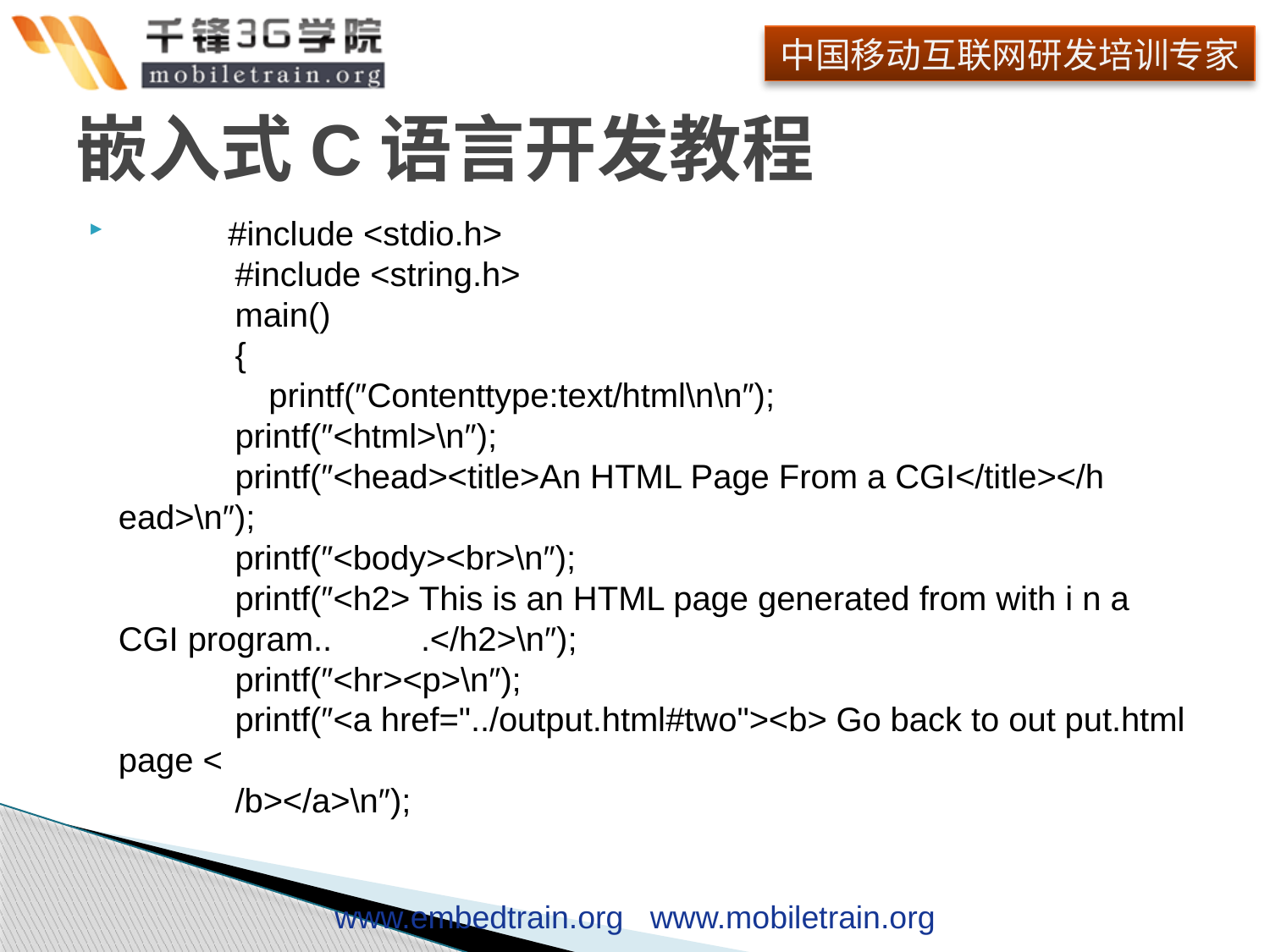

# 嵌入式C语言开发教程
    　　#include <stdio.h>
    　　#include <string.h>
    　　main()
    　　{
    　　　printf(″Contenttype:text/html\n\n″);
    　　printf(″<html>\n″);
    　　printf(″<head><title>An HTML Page From a CGI</title></h ead>\n″);
    　　printf(″<body><br>\n″);
    　　printf(″<h2> This is an HTML page generated from with i n a CGI program.. 　　.</h2>\n″);
    　　printf(″<hr><p>\n″);
    　　printf(″<a href="../output.html#two"><b> Go back to out put.html page <
    　　/b></a>\n″);